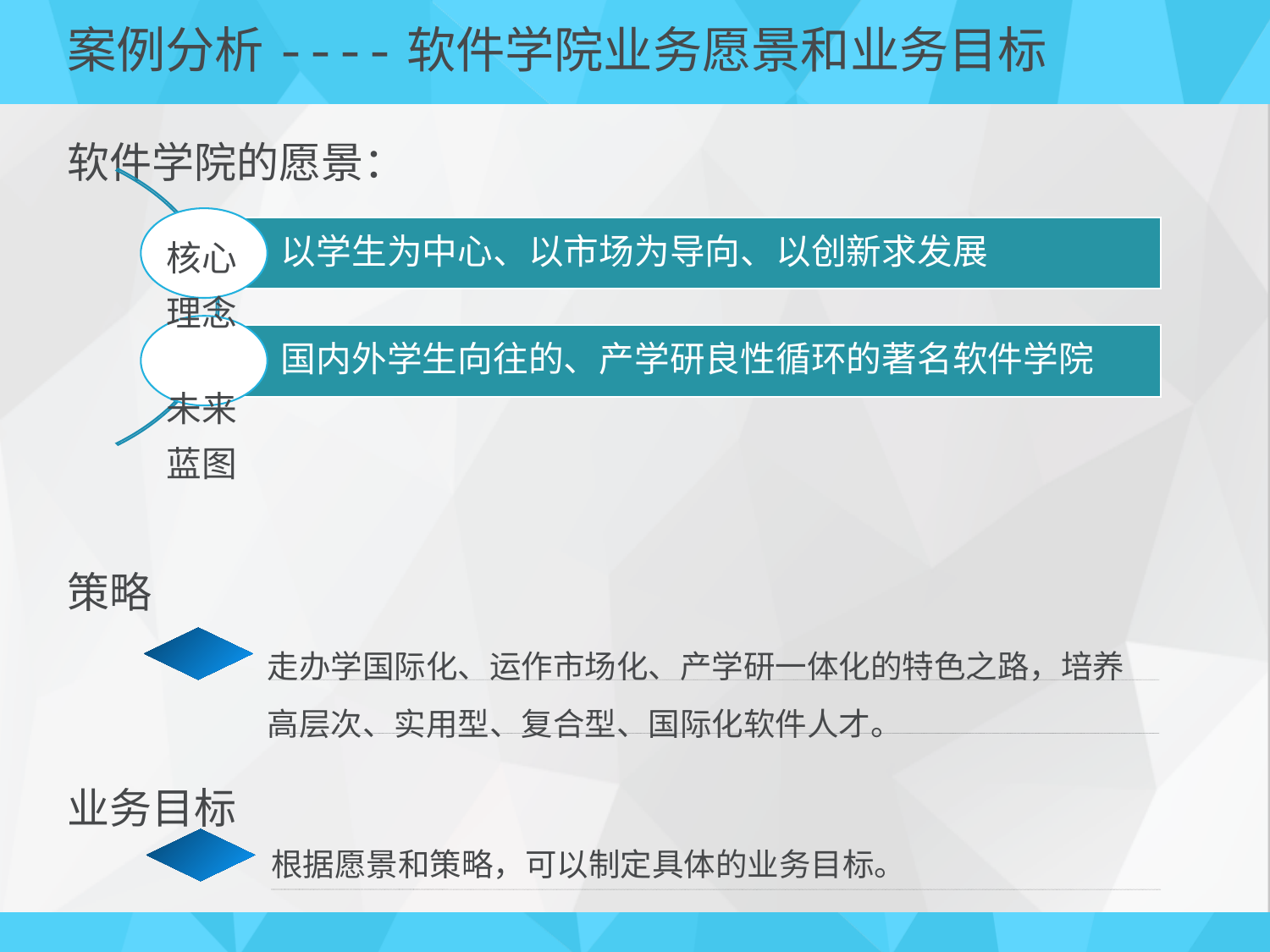

# 案例分析----软件学院业务愿景和业务目标
软件学院的愿景：

策略

业务目标
以学生为中心、以市场为导向、以创新求发展
国内外学生向往的、产学研良性循环的著名软件学院
核心理念
未来蓝图
走办学国际化、运作市场化、产学研一体化的特色之路，培养高层次、实用型、复合型、国际化软件人才。

根据愿景和策略，可以制定具体的业务目标。